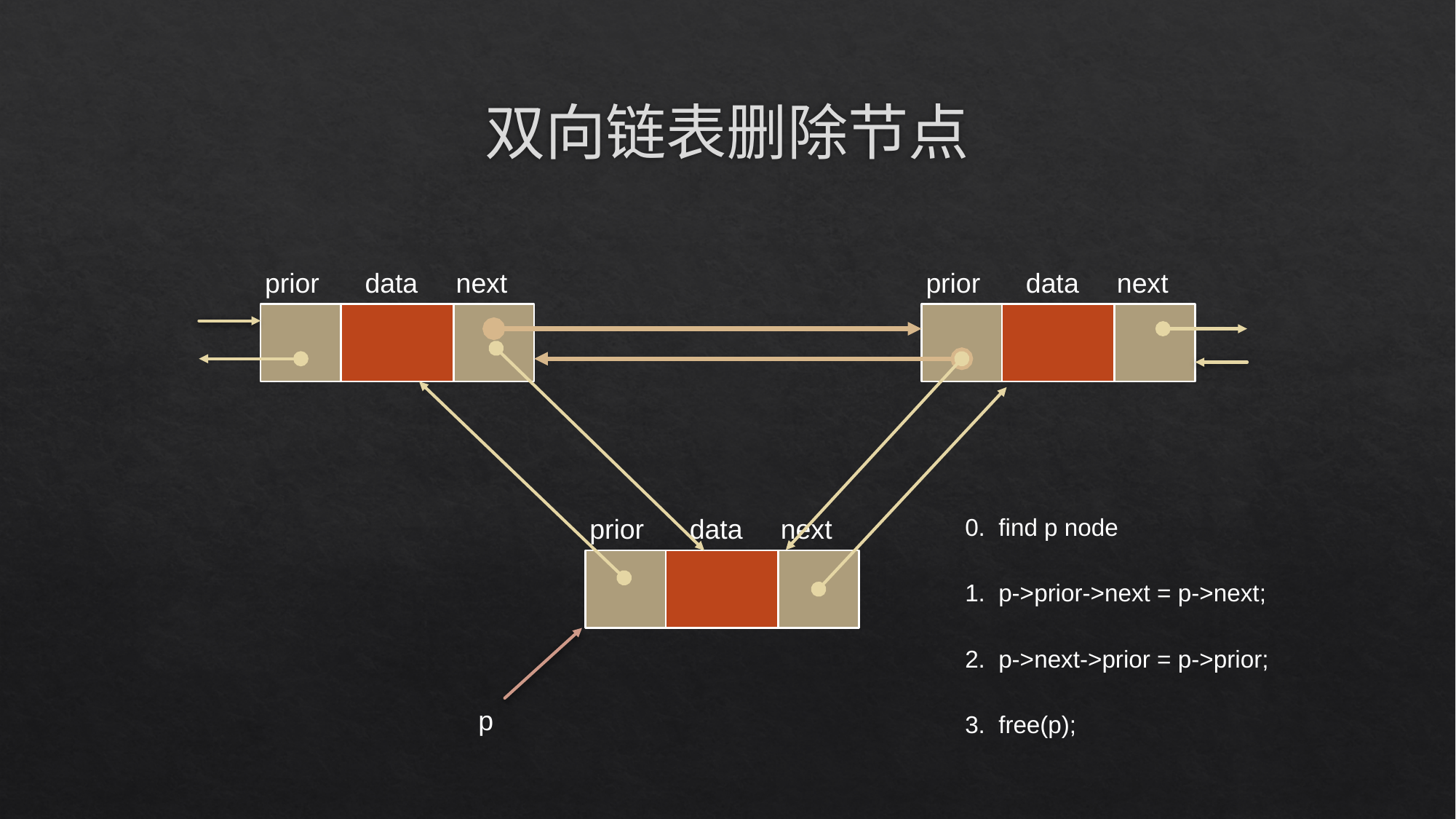

# 双向链表删除节点
prior      data     next

prior      data     next

prior      data     next

0.  find p node
1.  p->prior->next = p->next;
2.  p->next->prior = p->prior;
p
3.  free(p);